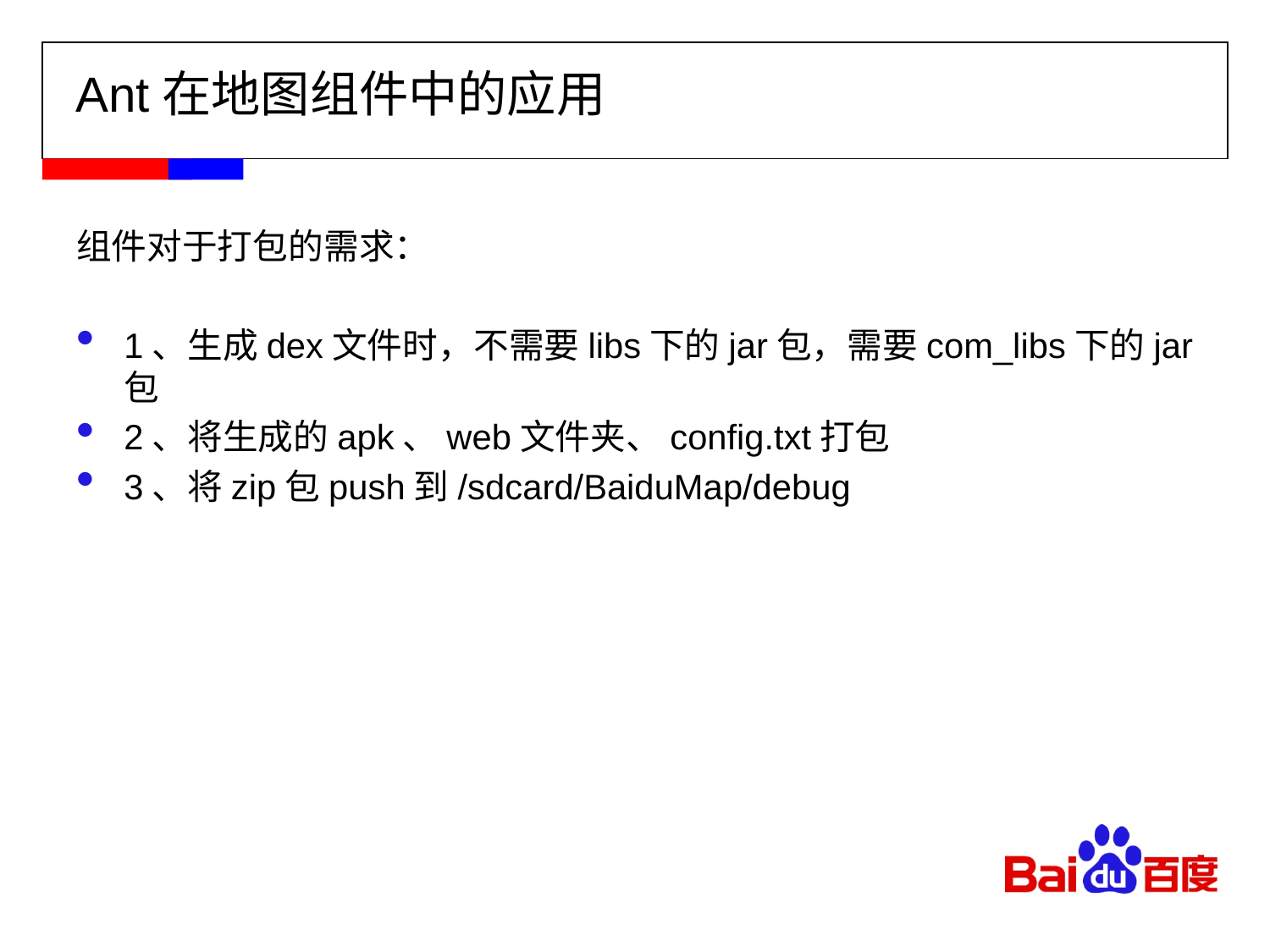

# Ant在地图组件中的应用
组件对于打包的需求：

1、生成dex文件时，不需要libs下的jar包，需要com_libs下的jar包
2、将生成的apk、web文件夹、config.txt打包
3、将zip包push到/sdcard/BaiduMap/debug